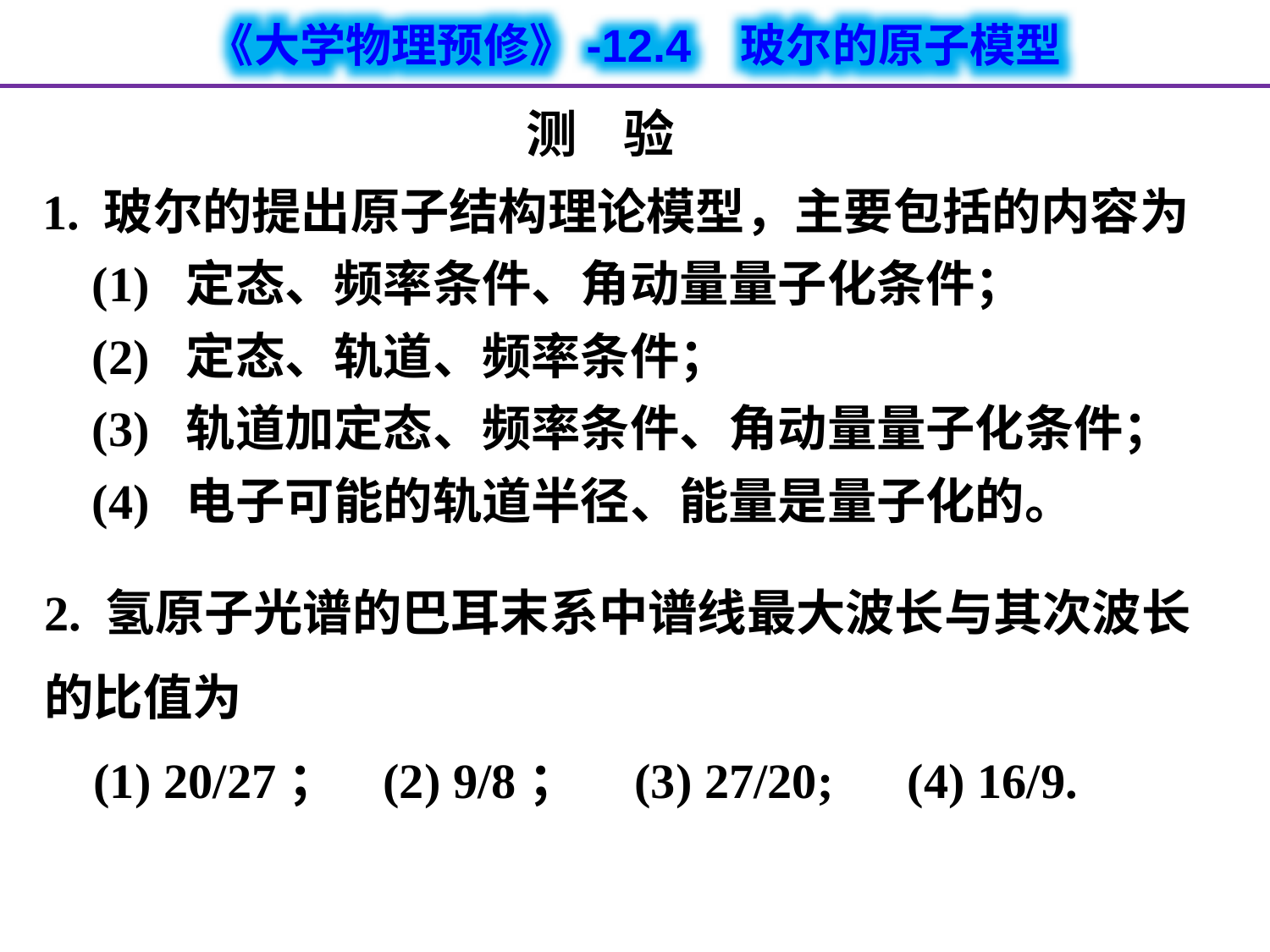

测    验
  1. 玻尔的提出原子结构理论模型，主要包括的内容为
      (1)  定态、频率条件、角动量量子化条件；
      (2)  定态、轨道、频率条件；
      (3)  轨道加定态、频率条件、角动量量子化条件；
      (4)  电子可能的轨道半径、能量是量子化的。
2. 氢原子光谱的巴耳末系中谱线最大波长与其次波长
的比值为
    (1) 20/27；   (2) 9/8；    (3) 27/20;      (4) 16/9.